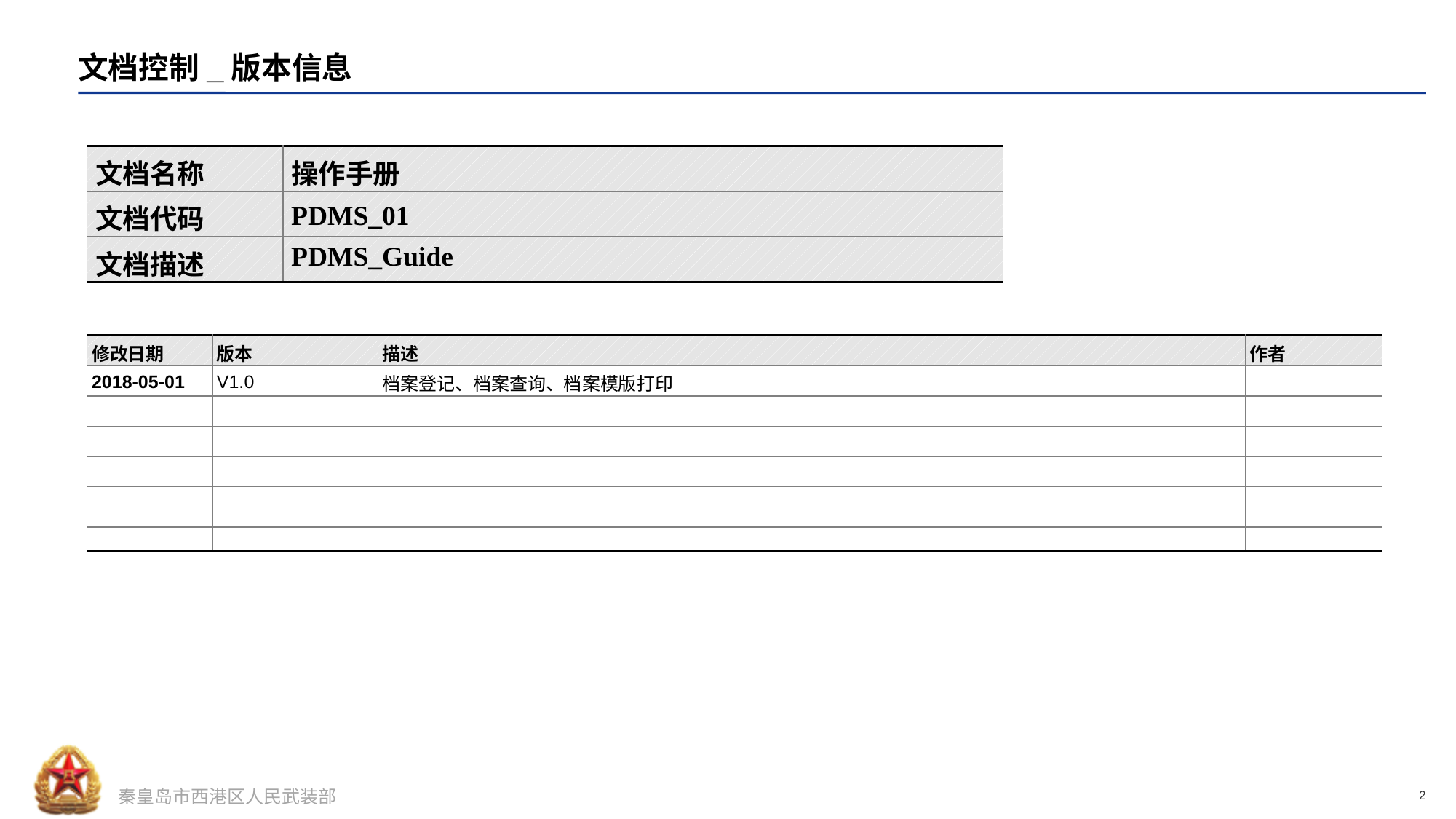

# 文档控制_版本信息
| 文档名称 | 操作手册 |
| --- | --- |
| 文档代码 | PDMS\_01 |
| 文档描述 | PDMS\_Guide |
| 修改日期 | 版本 | 描述 | 作者 |
| --- | --- | --- | --- |
| 2018-05-01 | V1.0 | 档案登记、档案查询、档案模版打印 |  |
|  |  |  |  |
|  |  |  |  |
|  |  |  |  |
|  |  |  |  |
|  |  |  |  |
2